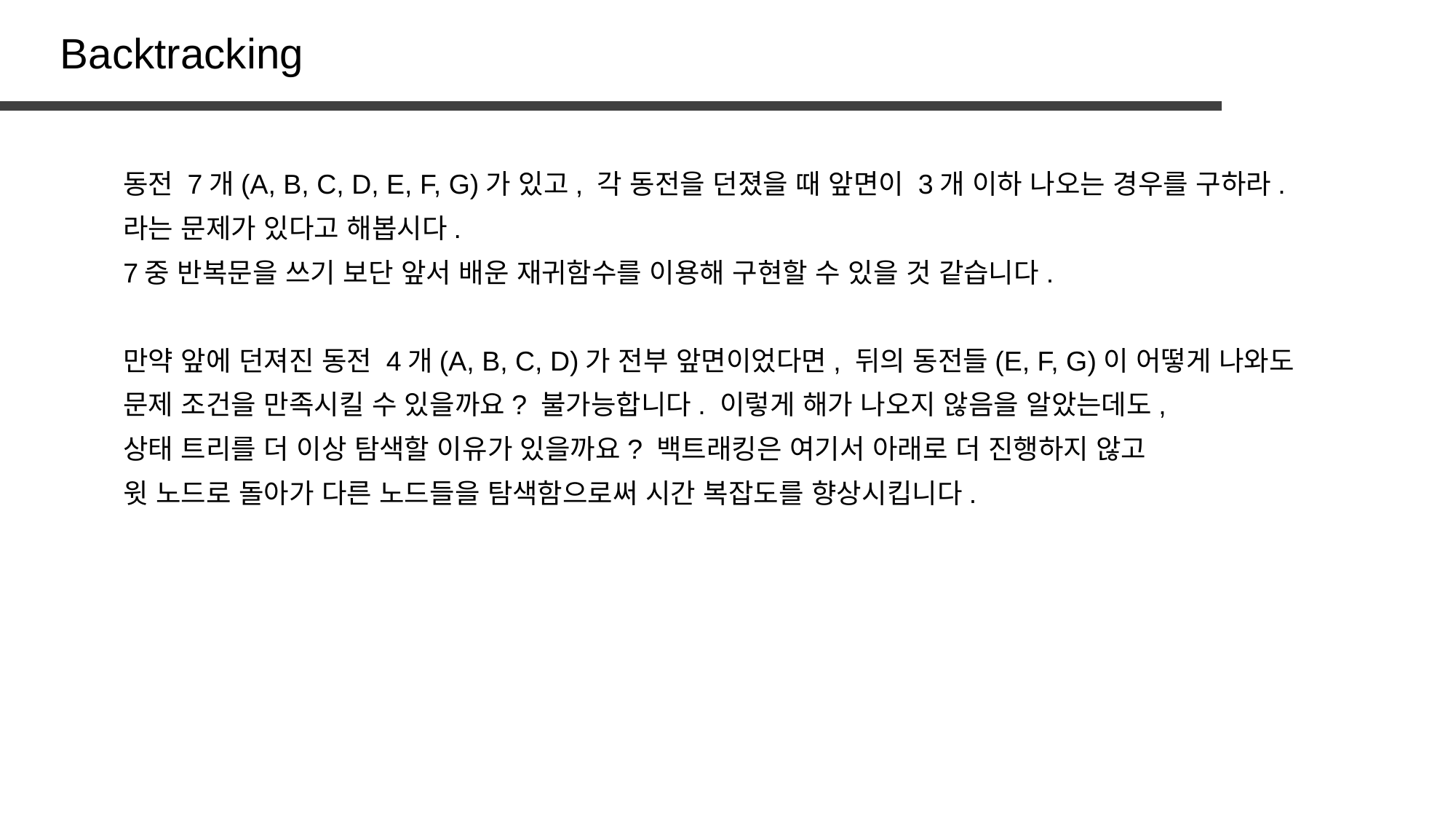

Backtracking
동전 7개(A, B, C, D, E, F, G)가 있고, 각 동전을 던졌을 때 앞면이 3개 이하 나오는 경우를 구하라.
라는 문제가 있다고 해봅시다.
7중 반복문을 쓰기 보단 앞서 배운 재귀함수를 이용해 구현할 수 있을 것 같습니다.
만약 앞에 던져진 동전 4개(A, B, C, D)가 전부 앞면이었다면, 뒤의 동전들(E, F, G)이 어떻게 나와도
문제 조건을 만족시킬 수 있을까요? 불가능합니다. 이렇게 해가 나오지 않음을 알았는데도,
상태 트리를 더 이상 탐색할 이유가 있을까요? 백트래킹은 여기서 아래로 더 진행하지 않고
윗 노드로 돌아가 다른 노드들을 탐색함으로써 시간 복잡도를 향상시킵니다.